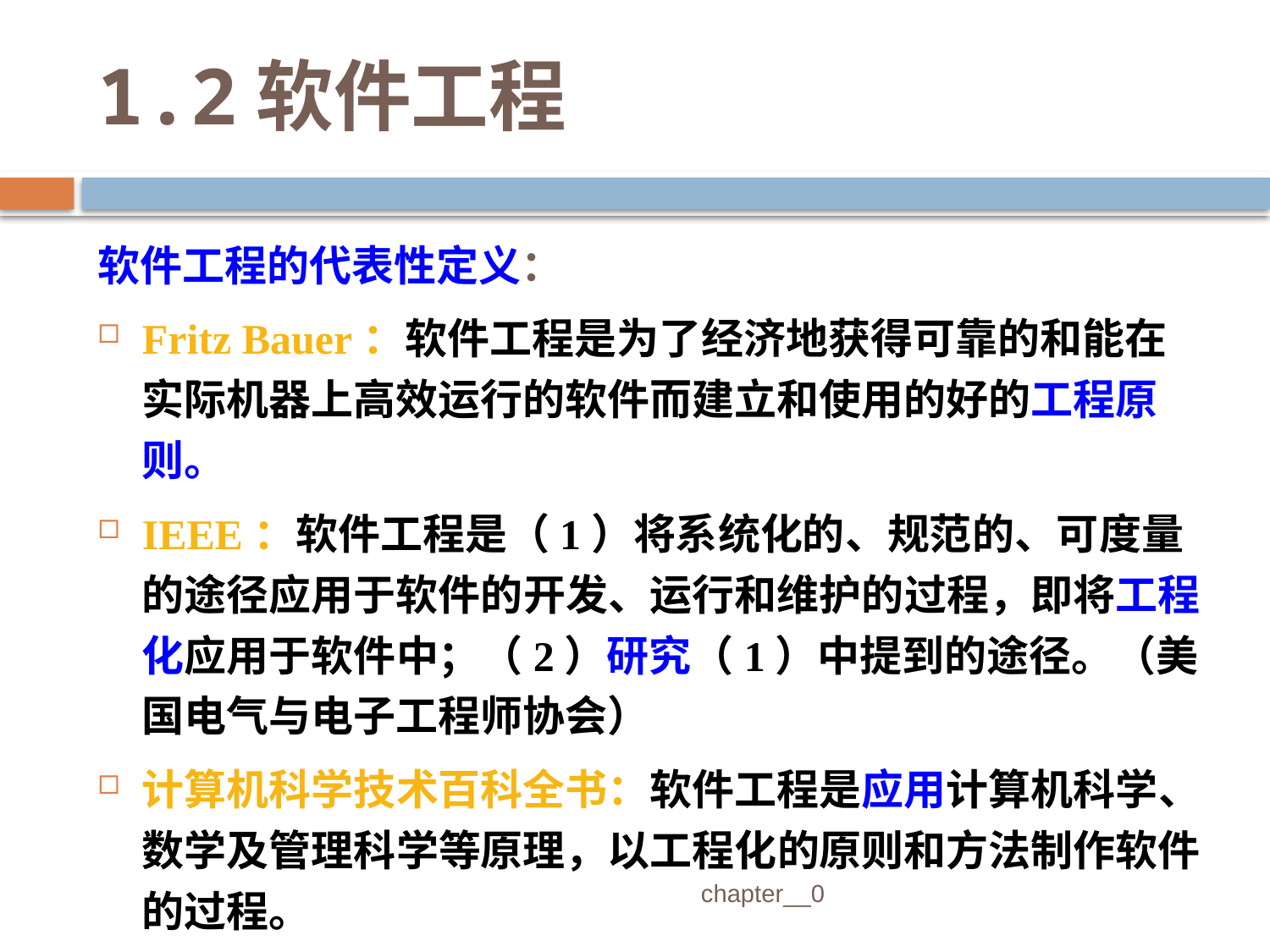

# 1.2软件工程
14
软件工程的代表性定义：
Fritz Bauer：软件工程是为了经济地获得可靠的和能在实际机器上高效运行的软件而建立和使用的好的工程原则。
IEEE：软件工程是（1）将系统化的、规范的、可度量的途径应用于软件的开发、运行和维护的过程，即将工程化应用于软件中；（2）研究（1）中提到的途径。（美国电气与电子工程师协会）
计算机科学技术百科全书：软件工程是应用计算机科学、数学及管理科学等原理，以工程化的原则和方法制作软件的过程。
 chapter__0